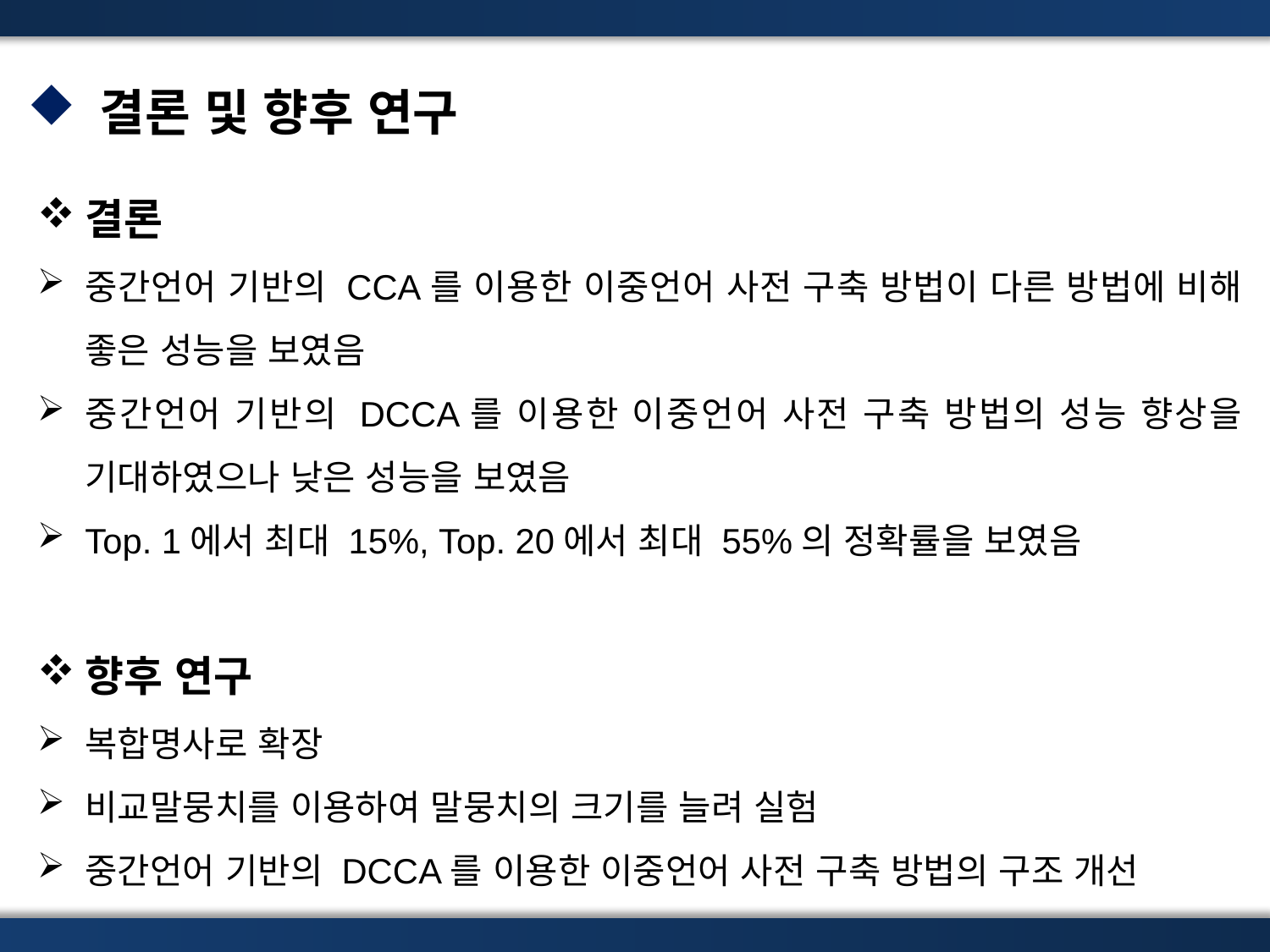

결론 및 향후 연구

결론
중간언어 기반의 CCA를 이용한 이중언어 사전 구축 방법이 다른 방법에 비해 좋은 성능을 보였음
중간언어 기반의 DCCA를 이용한 이중언어 사전 구축 방법의 성능 향상을 기대하였으나 낮은 성능을 보였음
Top. 1에서 최대 15%, Top. 20에서 최대 55%의 정확률을 보였음

향후 연구
복합명사로 확장
비교말뭉치를 이용하여 말뭉치의 크기를 늘려 실험
중간언어 기반의 DCCA를 이용한 이중언어 사전 구축 방법의 구조 개선